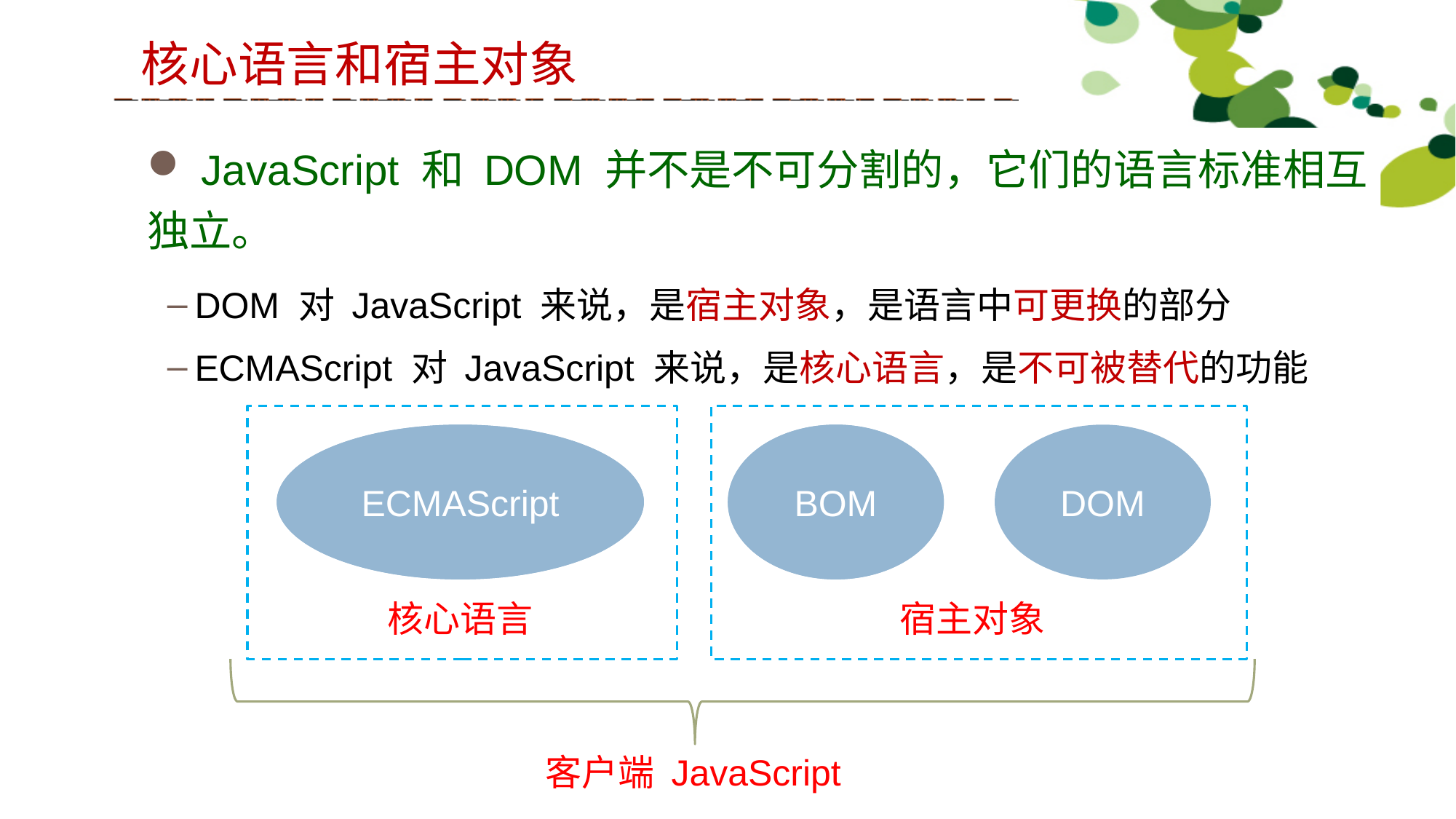

核心语言和宿主对象
 JavaScript 和 DOM 并不是不可分割的，它们的语言标准相互独立。
DOM 对 JavaScript 来说，是宿主对象，是语言中可更换的部分
ECMAScript 对 JavaScript 来说，是核心语言，是不可被替代的功能

ECMAScript
ECMAScript
BOM
BOM
DOM
核心语言
宿主对象

客户端 JavaScript